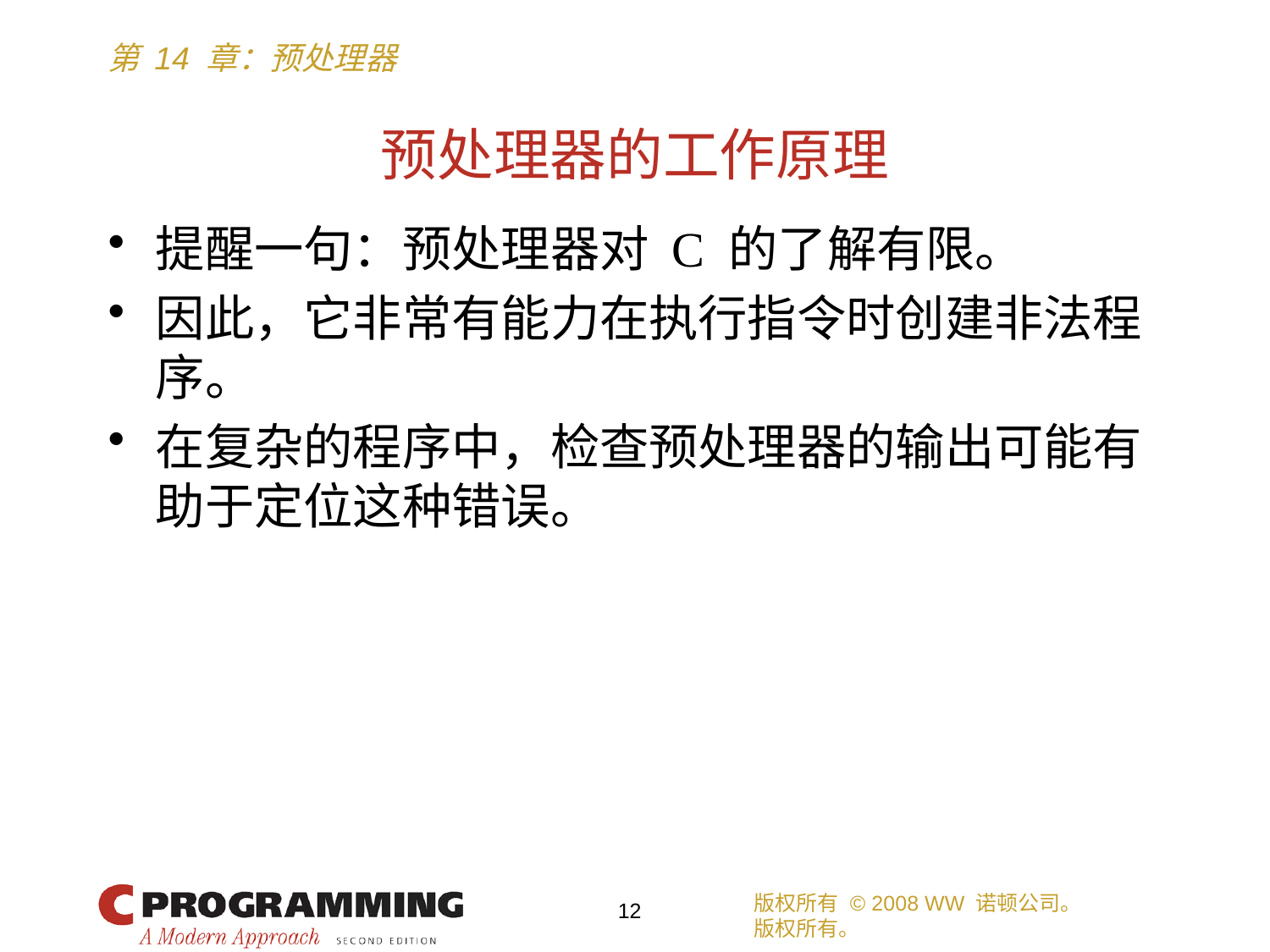

# 预处理器的工作原理
提醒一句：预处理器对 C 的了解有限。
因此，它非常有能力在执行指令时创建非法程序。
在复杂的程序中，检查预处理器的输出可能有助于定位这种错误。
版权所有 © 2008 WW 诺顿公司。
版权所有。
12